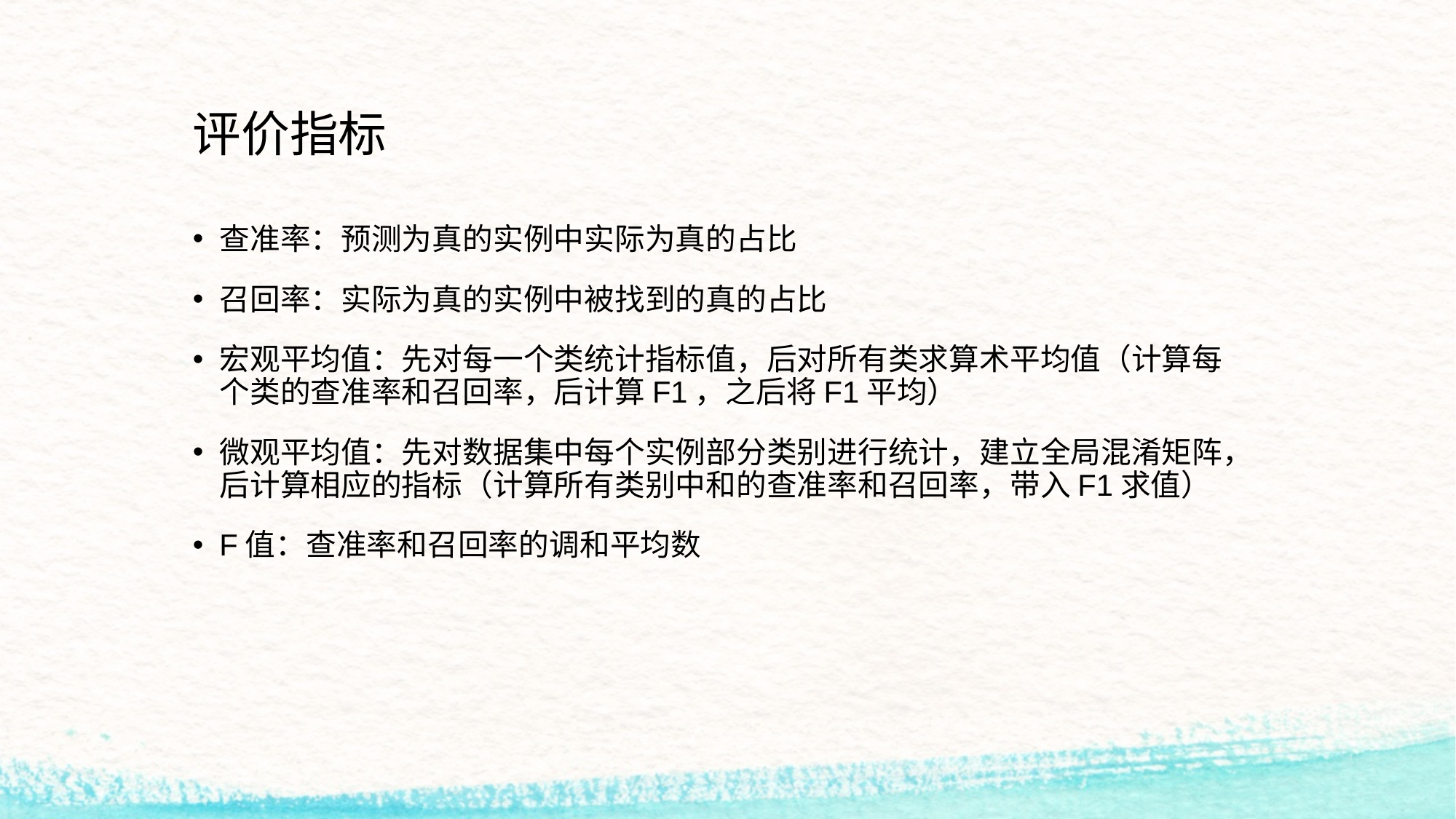

# 评价指标
查准率：预测为真的实例中实际为真的占比
召回率：实际为真的实例中被找到的真的占比
宏观平均值：先对每一个类统计指标值，后对所有类求算术平均值（计算每个类的查准率和召回率，后计算F1，之后将F1平均）
微观平均值：先对数据集中每个实例部分类别进行统计，建立全局混淆矩阵，后计算相应的指标（计算所有类别中和的查准率和召回率，带入F1求值）
F值：查准率和召回率的调和平均数